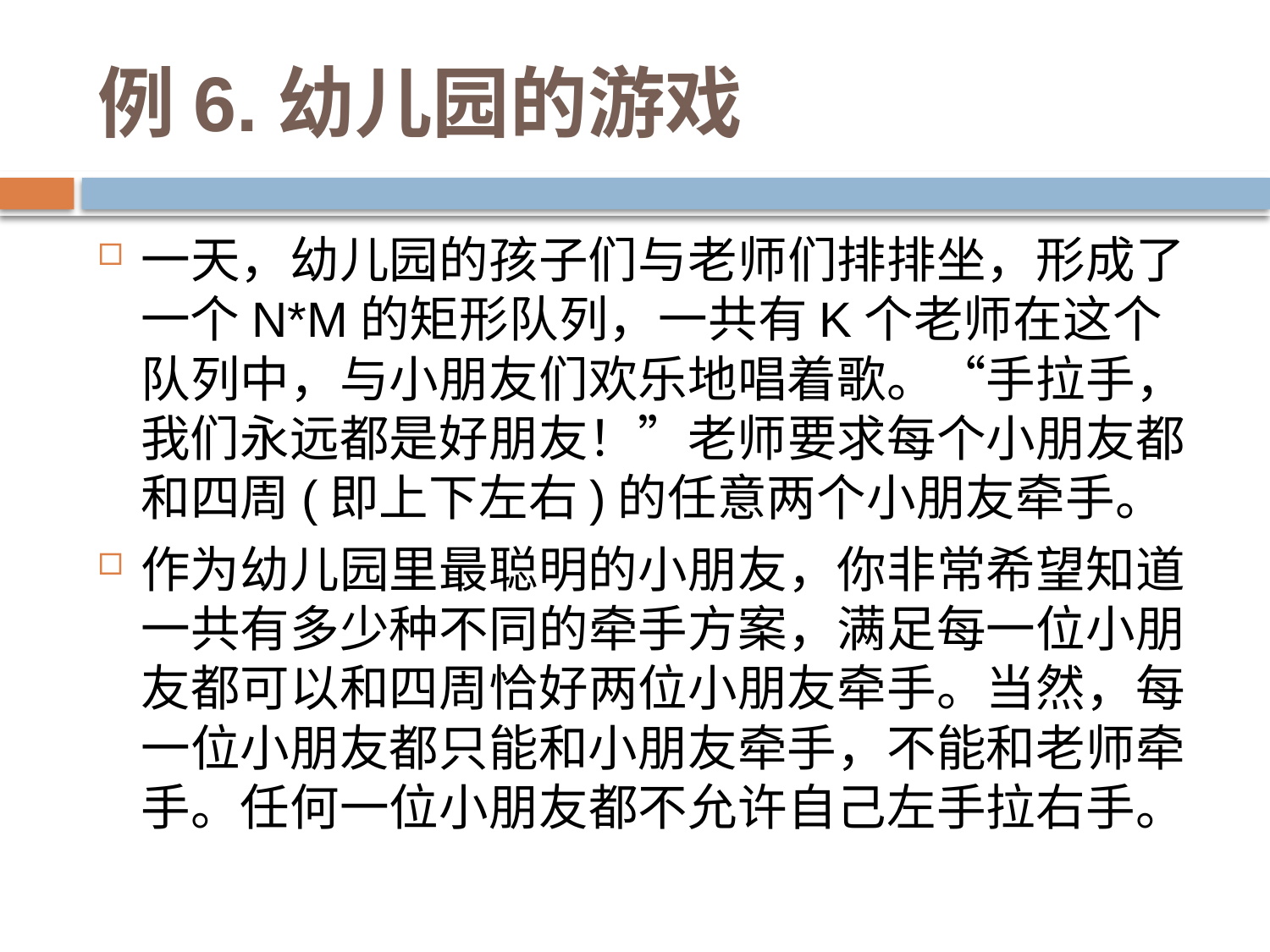

# 例6.幼儿园的游戏
一天，幼儿园的孩子们与老师们排排坐，形成了一个N*M的矩形队列，一共有K个老师在这个队列中，与小朋友们欢乐地唱着歌。“手拉手，我们永远都是好朋友！”老师要求每个小朋友都和四周(即上下左右)的任意两个小朋友牵手。
作为幼儿园里最聪明的小朋友，你非常希望知道一共有多少种不同的牵手方案，满足每一位小朋友都可以和四周恰好两位小朋友牵手。当然，每一位小朋友都只能和小朋友牵手，不能和老师牵手。任何一位小朋友都不允许自己左手拉右手。